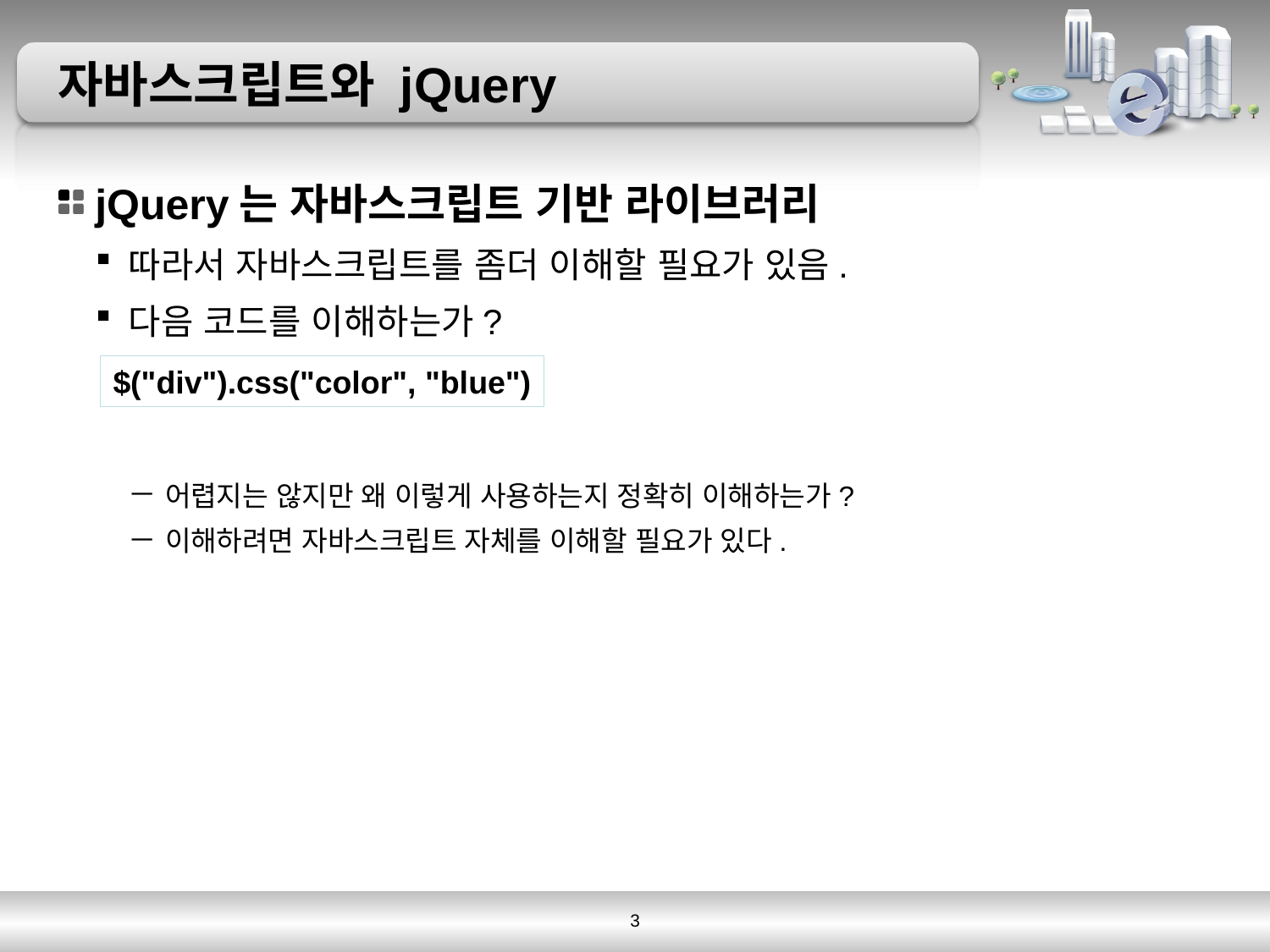

# 자바스크립트와 jQuery
jQuery는 자바스크립트 기반 라이브러리
따라서 자바스크립트를 좀더 이해할 필요가 있음.
다음 코드를 이해하는가?

어렵지는 않지만 왜 이렇게 사용하는지 정확히 이해하는가?
이해하려면 자바스크립트 자체를 이해할 필요가 있다.
$("div").css("color", "blue")